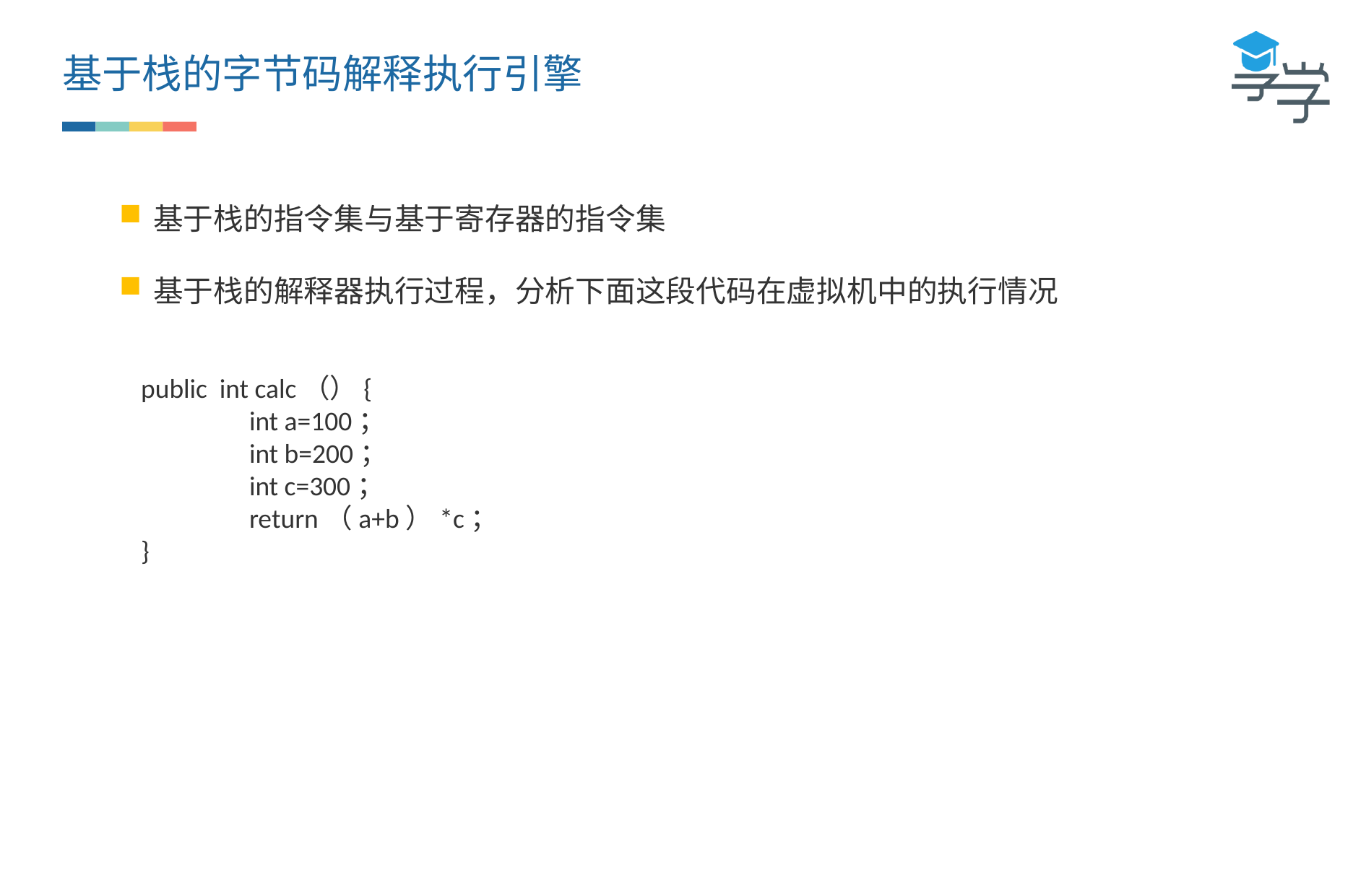

基于栈的字节码解释执行引擎

基于栈的指令集与基于寄存器的指令集
基于栈的解释器执行过程，分析下面这段代码在虚拟机中的执行情况
public  int calc（）{
	int a=100；
	int b=200；
	int c=300；
	return（a+b）*c；
}